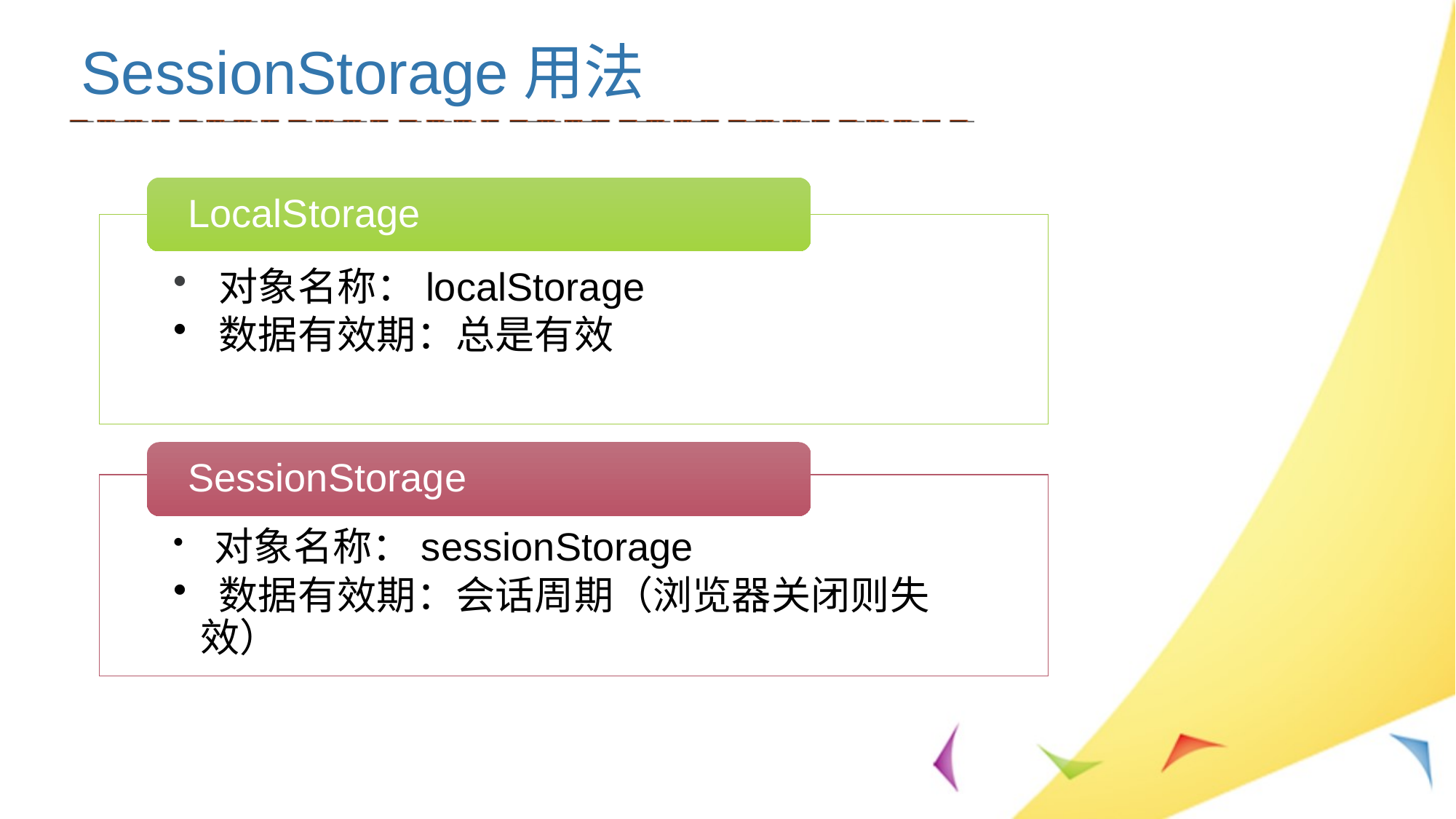

SessionStorage用法

 对象名称：localStorage
 数据有效期：总是有效
 LocalStorage
 对象名称：sessionStorage
 数据有效期：会话周期（浏览器关闭则失效）
 SessionStorage